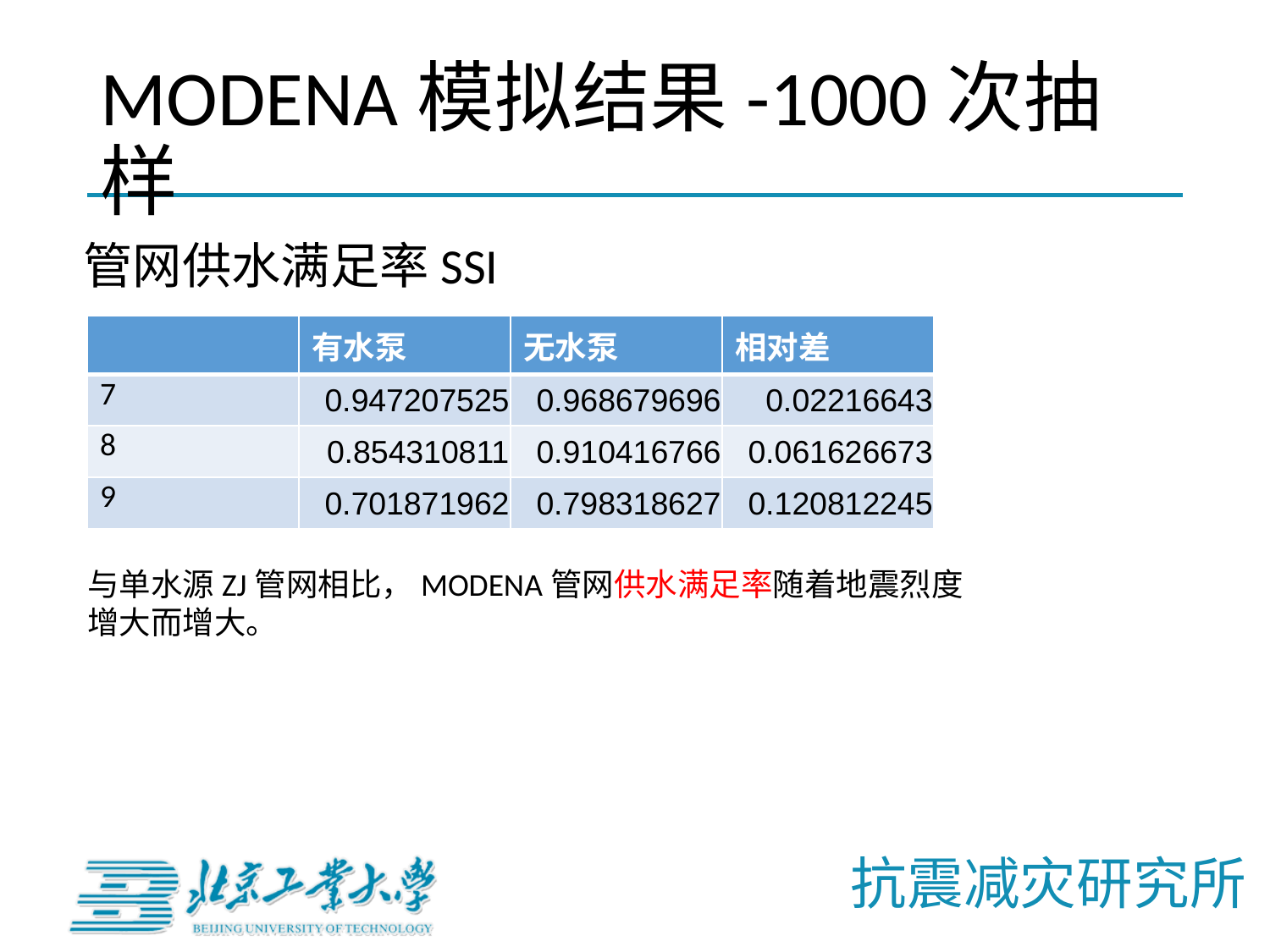

# MODENA模拟结果-1000次抽样
管网供水满足率SSI
|  | 有水泵 | 无水泵 | 相对差 |
| --- | --- | --- | --- |
| 7 | 0.947207525 | 0.968679696 | 0.02216643 |
| 8 | 0.854310811 | 0.910416766 | 0.061626673 |
| 9 | 0.701871962 | 0.798318627 | 0.120812245 |
与单水源ZJ管网相比，MODENA管网供水满足率随着地震烈度增大而增大。